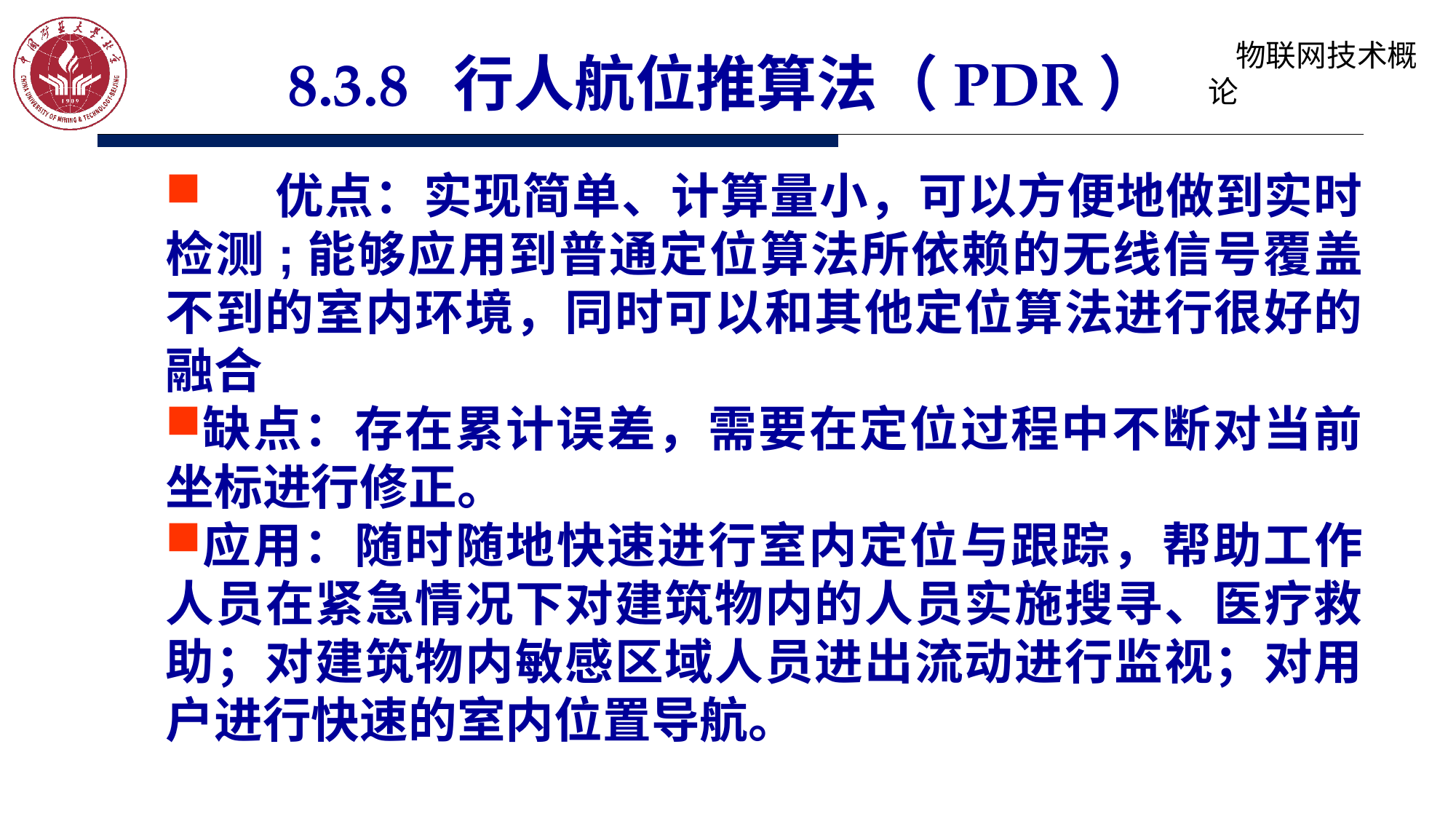

# 8.3.8  行人航位推算法（PDR）
	优点：实现简单、计算量小，可以方便地做到实时检测;能够应用到普通定位算法所依赖的无线信号覆盖不到的室内环境，同时可以和其他定位算法进行很好的融合
缺点：存在累计误差，需要在定位过程中不断对当前坐标进行修正。
应用：随时随地快速进行室内定位与跟踪，帮助工作人员在紧急情况下对建筑物内的人员实施搜寻、医疗救助；对建筑物内敏感区域人员进出流动进行监视；对用户进行快速的室内位置导航。